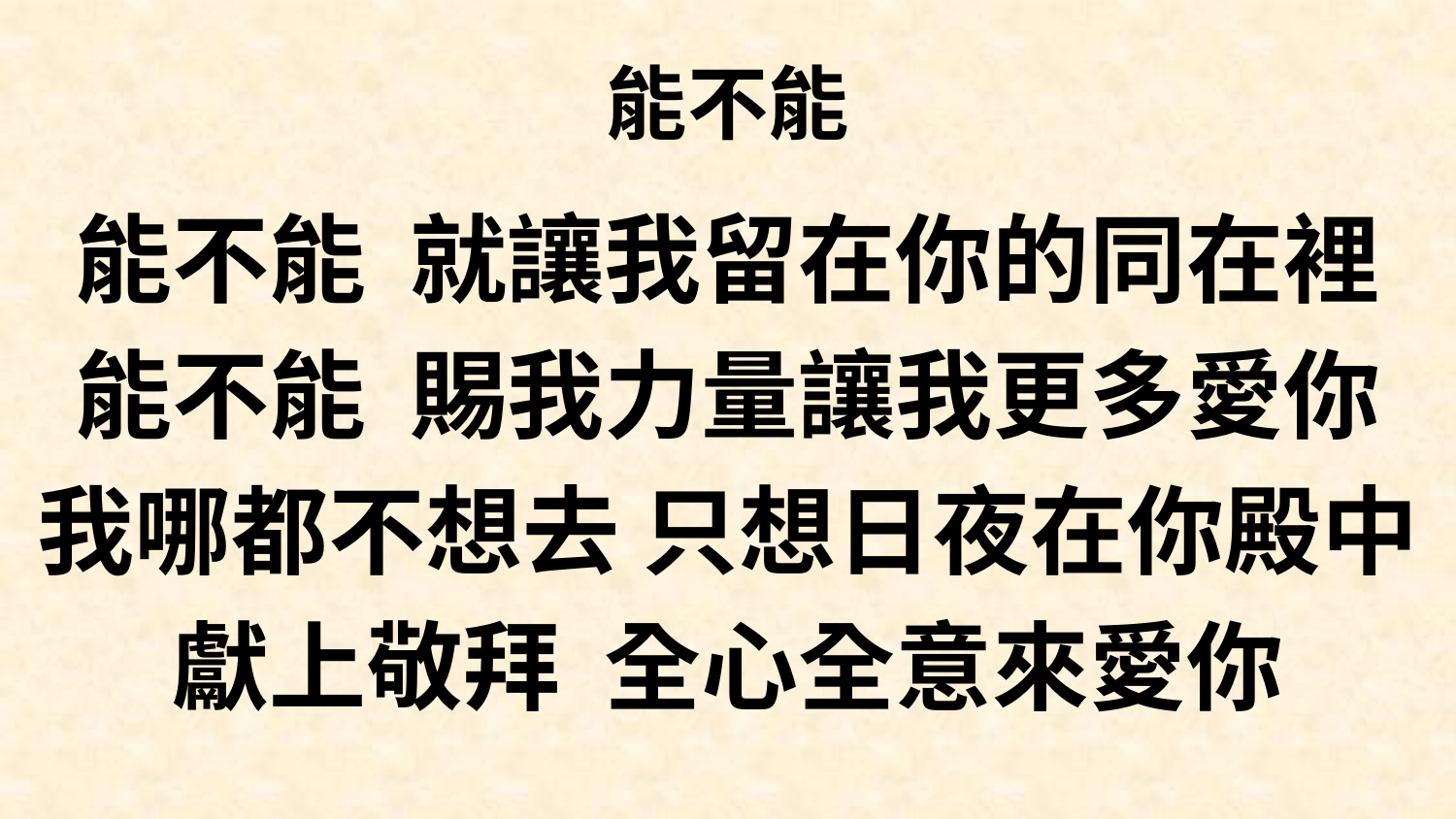

# 能不能
能不能  就讓我留在你的同在裡
能不能  賜我力量讓我更多愛你
我哪都不想去 只想日夜在你殿中
獻上敬拜  全心全意來愛你